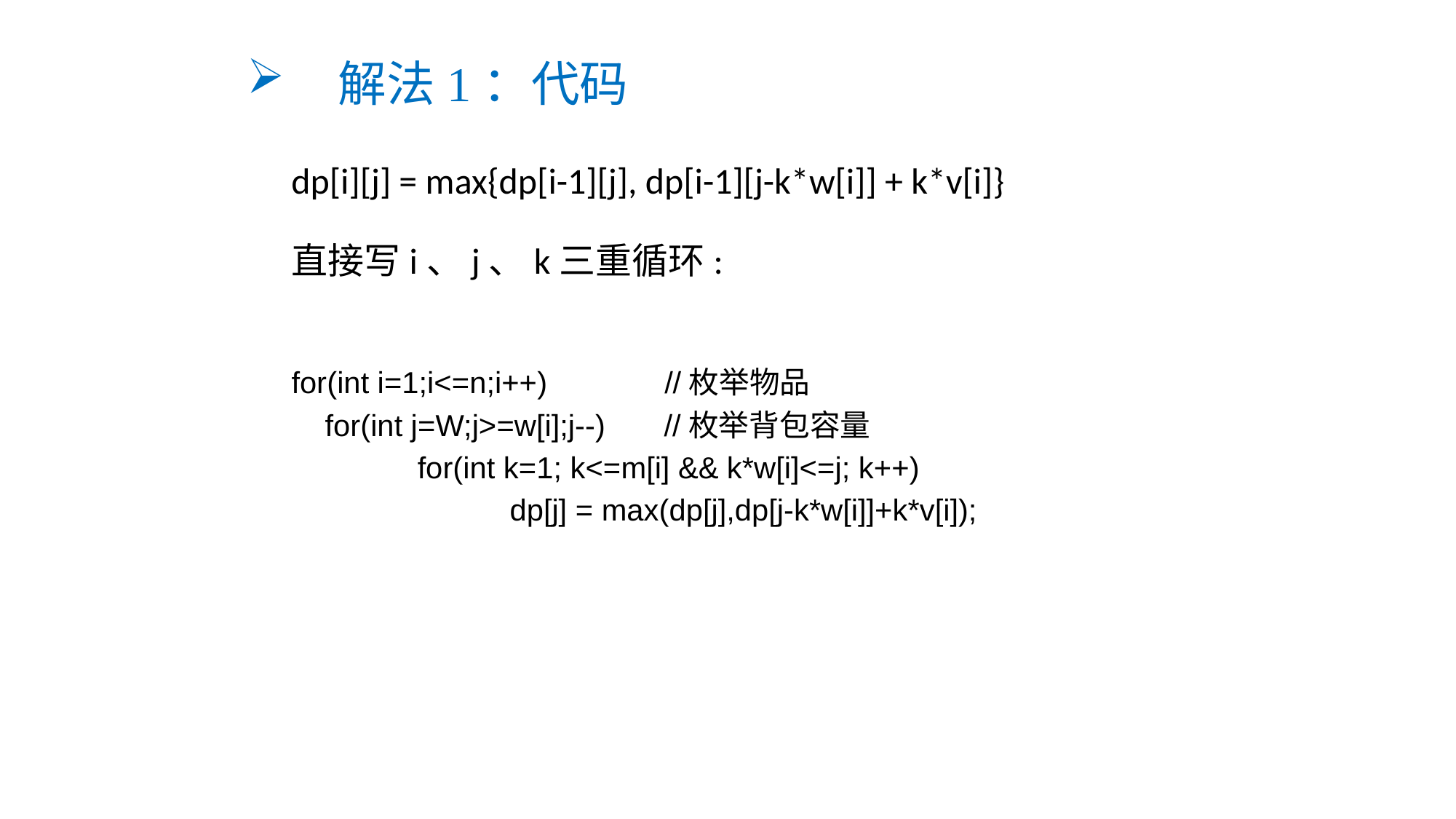

# 解法1：代码

dp[i][j] = max{dp[i-1][j], dp[i-1][j-k*w[i]] + k*v[i]}

直接写i、j、k三重循环:
for(int i=1;i<=n;i++)              //枚举物品
    for(int j=W;j>=w[i];j--)       //枚举背包容量
	  for(int k=1; k<=m[i] && k*w[i]<=j; k++)
 		dp[j] = max(dp[j],dp[j-k*w[i]]+k*v[i]);